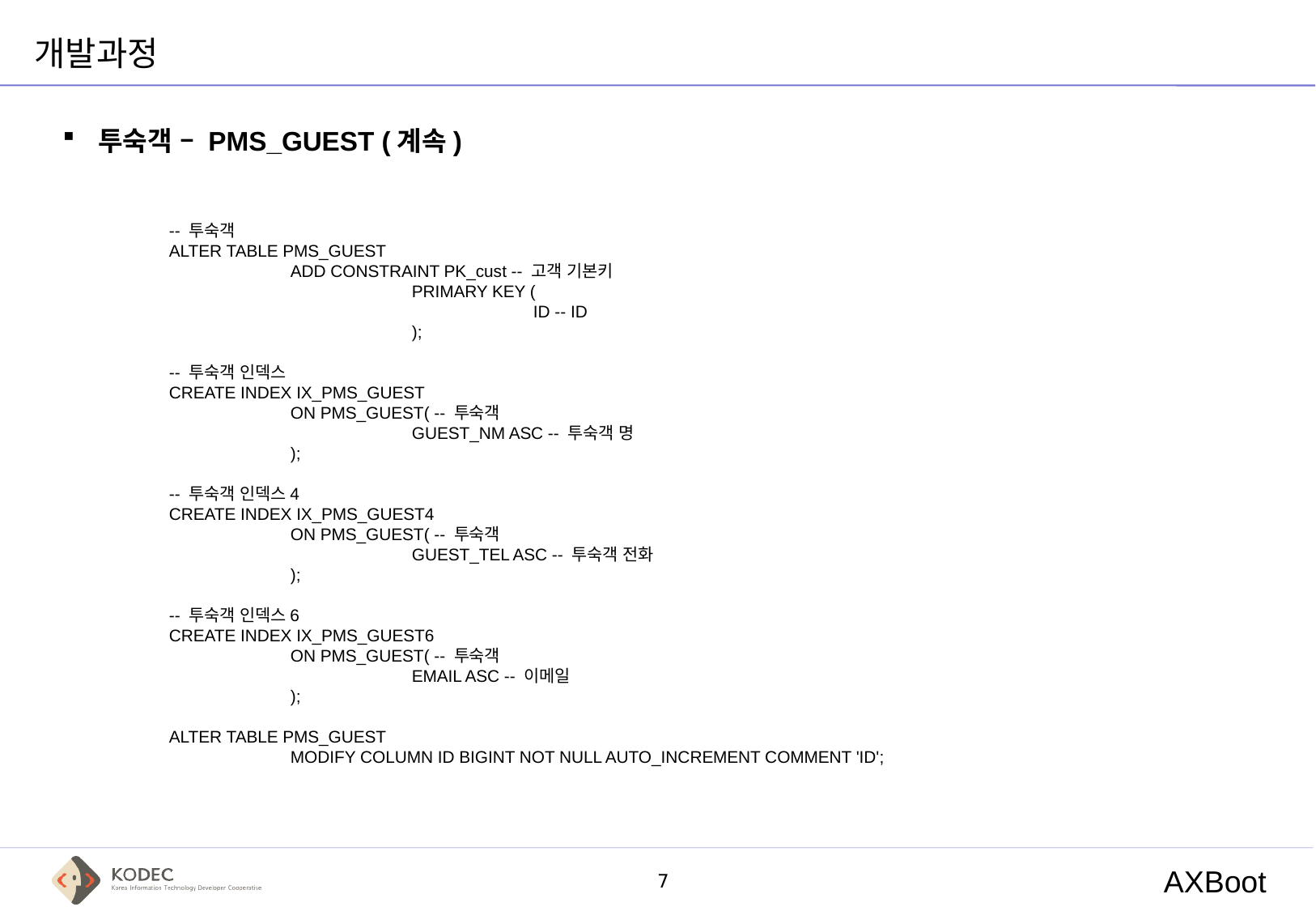

# 개발과정
투숙객 – PMS_GUEST (계속)

-- 투숙객
ALTER TABLE PMS_GUEST
	ADD CONSTRAINT PK_cust -- 고객 기본키
		PRIMARY KEY (
			ID -- ID
		);

-- 투숙객 인덱스
CREATE INDEX IX_PMS_GUEST
	ON PMS_GUEST( -- 투숙객
		GUEST_NM ASC -- 투숙객 명
	);

-- 투숙객 인덱스4
CREATE INDEX IX_PMS_GUEST4
	ON PMS_GUEST( -- 투숙객
		GUEST_TEL ASC -- 투숙객 전화
	);

-- 투숙객 인덱스6
CREATE INDEX IX_PMS_GUEST6
	ON PMS_GUEST( -- 투숙객
		EMAIL ASC -- 이메일
	);

ALTER TABLE PMS_GUEST
	MODIFY COLUMN ID BIGINT NOT NULL AUTO_INCREMENT COMMENT 'ID';